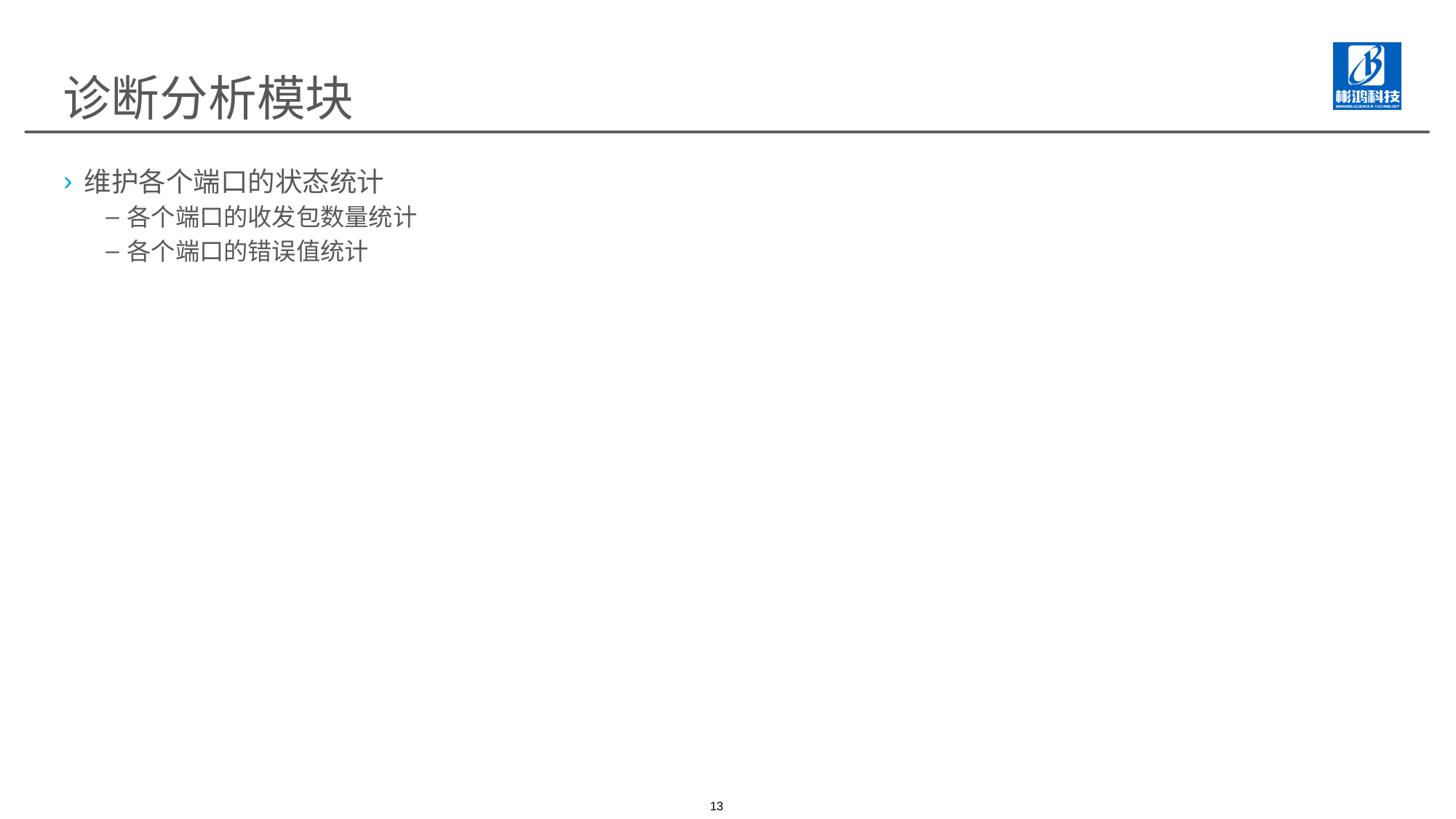

# 诊断分析模块
维护各个端口的状态统计
各个端口的收发包数量统计
各个端口的错误值统计